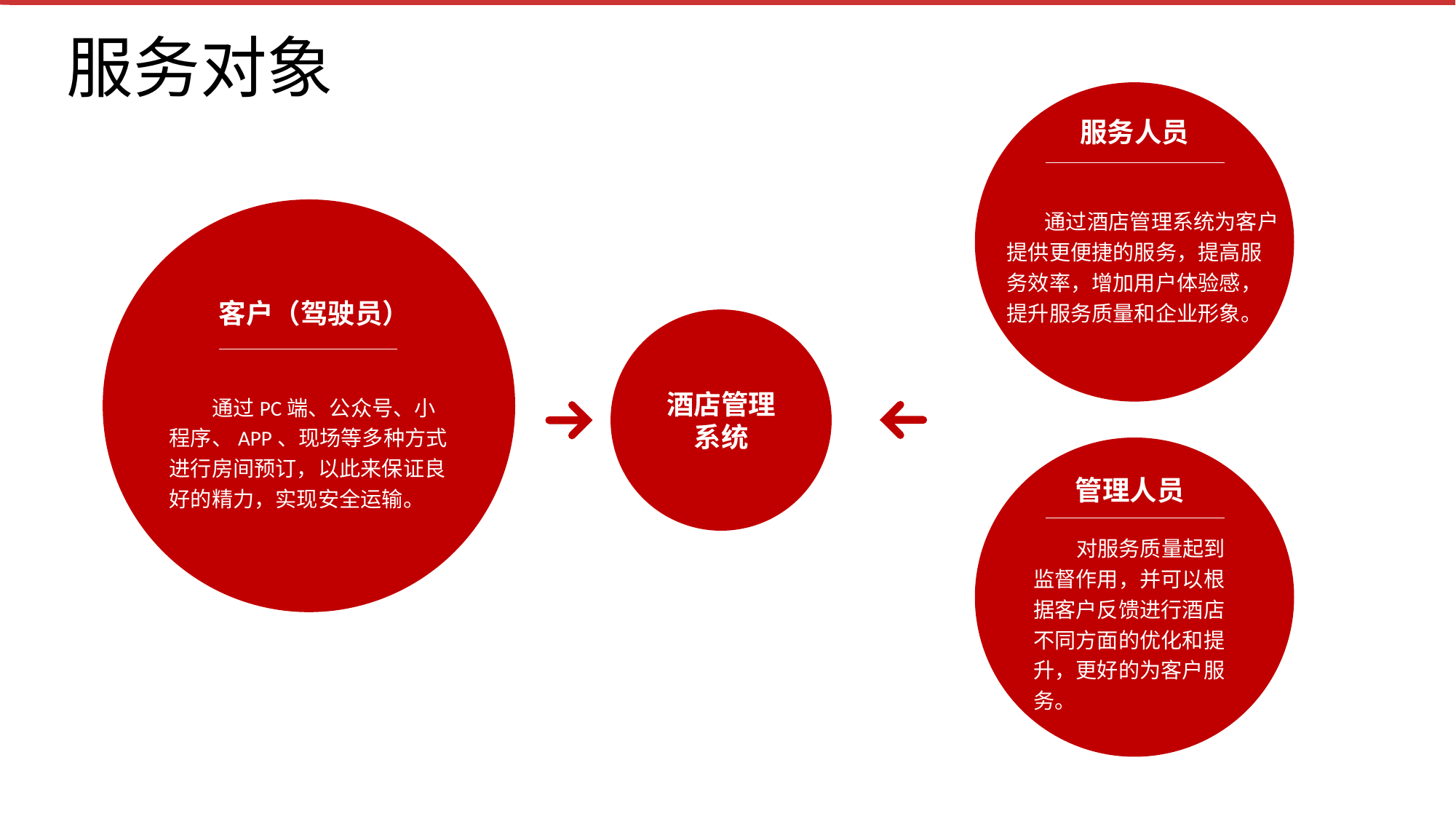

服务对象

服务人员
       通过酒店管理系统为客户提供更便捷的服务，提高服务效率，增加用户体验感，提升服务质量和企业形象。

客户（驾驶员）
酒店管理系统
        通过PC端、公众号、小程序、APP、现场等多种方式进行房间预订，以此来保证良好的精力，实现安全运输。

管理人员
        对服务质量起到监督作用，并可以根据客户反馈进行酒店不同方面的优化和提升，更好的为客户服务。